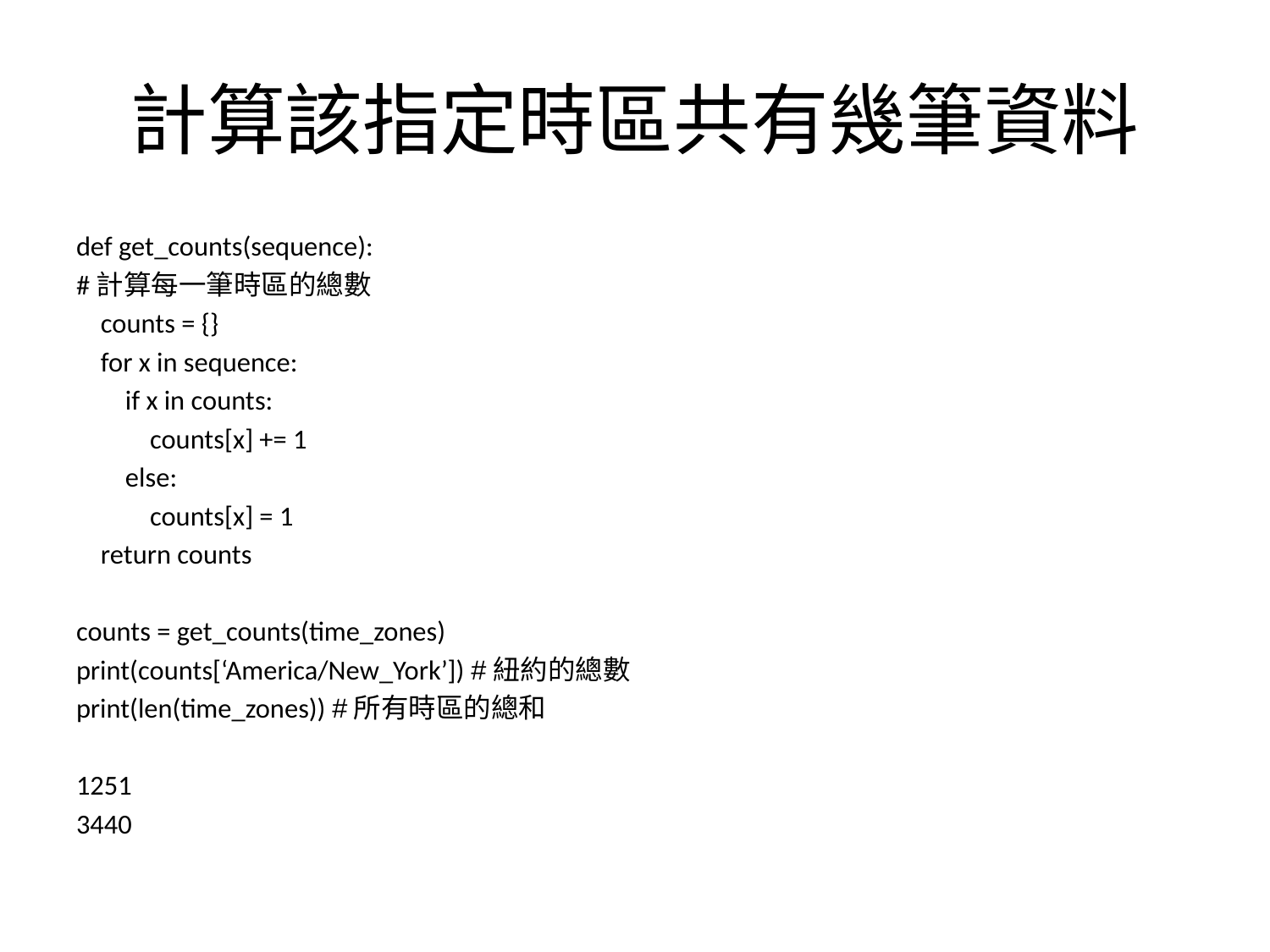

# 計算該指定時區共有幾筆資料
def get_counts(sequence):
#計算每一筆時區的總數
    counts = {}
    for x in sequence:
        if x in counts:
            counts[x] += 1
        else:
            counts[x] = 1
    return counts

counts = get_counts(time_zones)
print(counts[‘America/New_York’]) #紐約的總數
print(len(time_zones)) #所有時區的總和

1251
3440